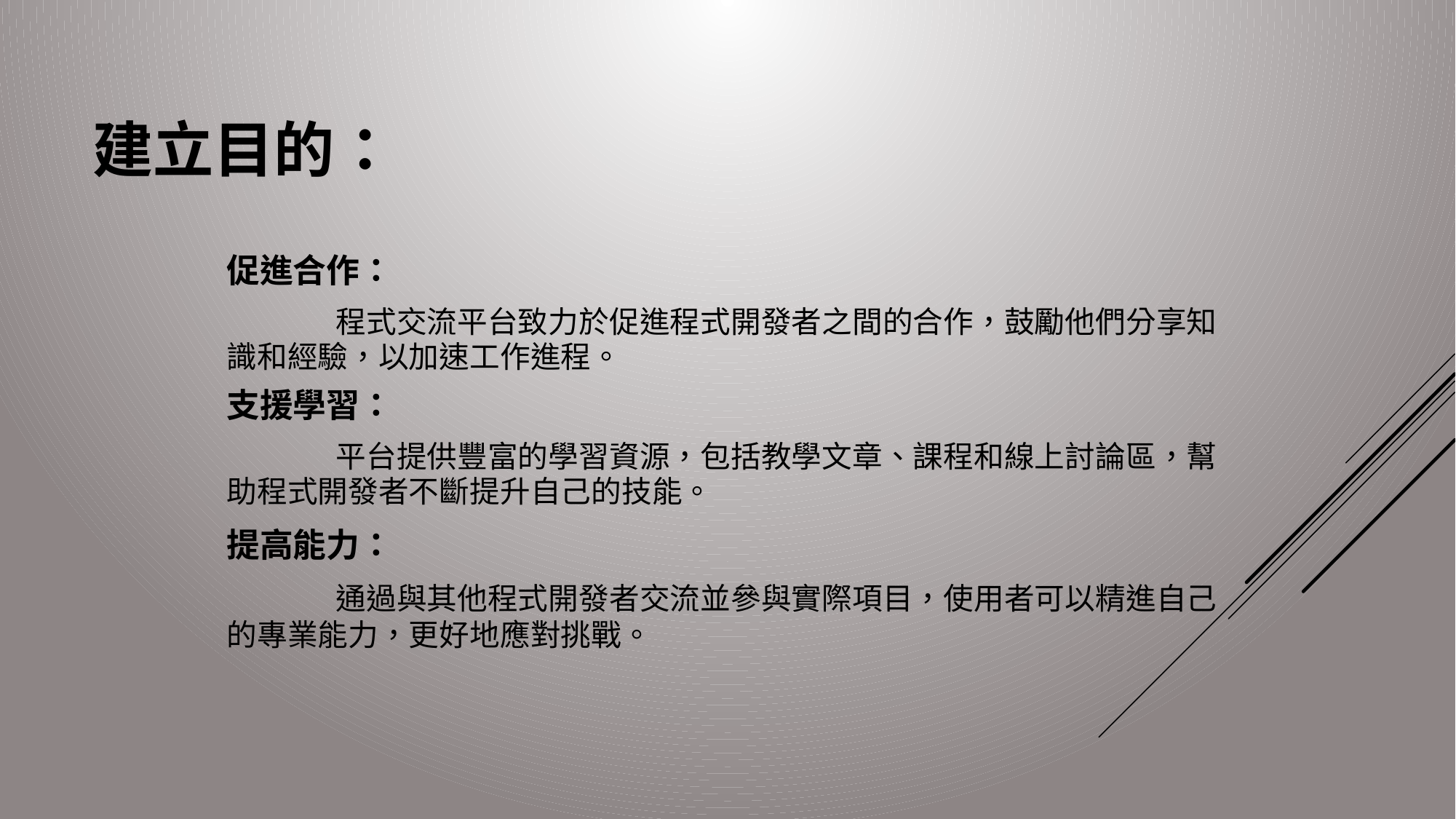

建立目的：
促進合作：
	程式交流平台致力於促進程式開發者之間的合作，鼓勵他們分享知識和經驗，以加速工作進程。
支援學習：
	平台提供豐富的學習資源，包括教學文章、課程和線上討論區，幫助程式開發者不斷提升自己的技能。
提高能力：
	通過與其他程式開發者交流並參與實際項目，使用者可以精進自己的專業能力，更好地應對挑戰。